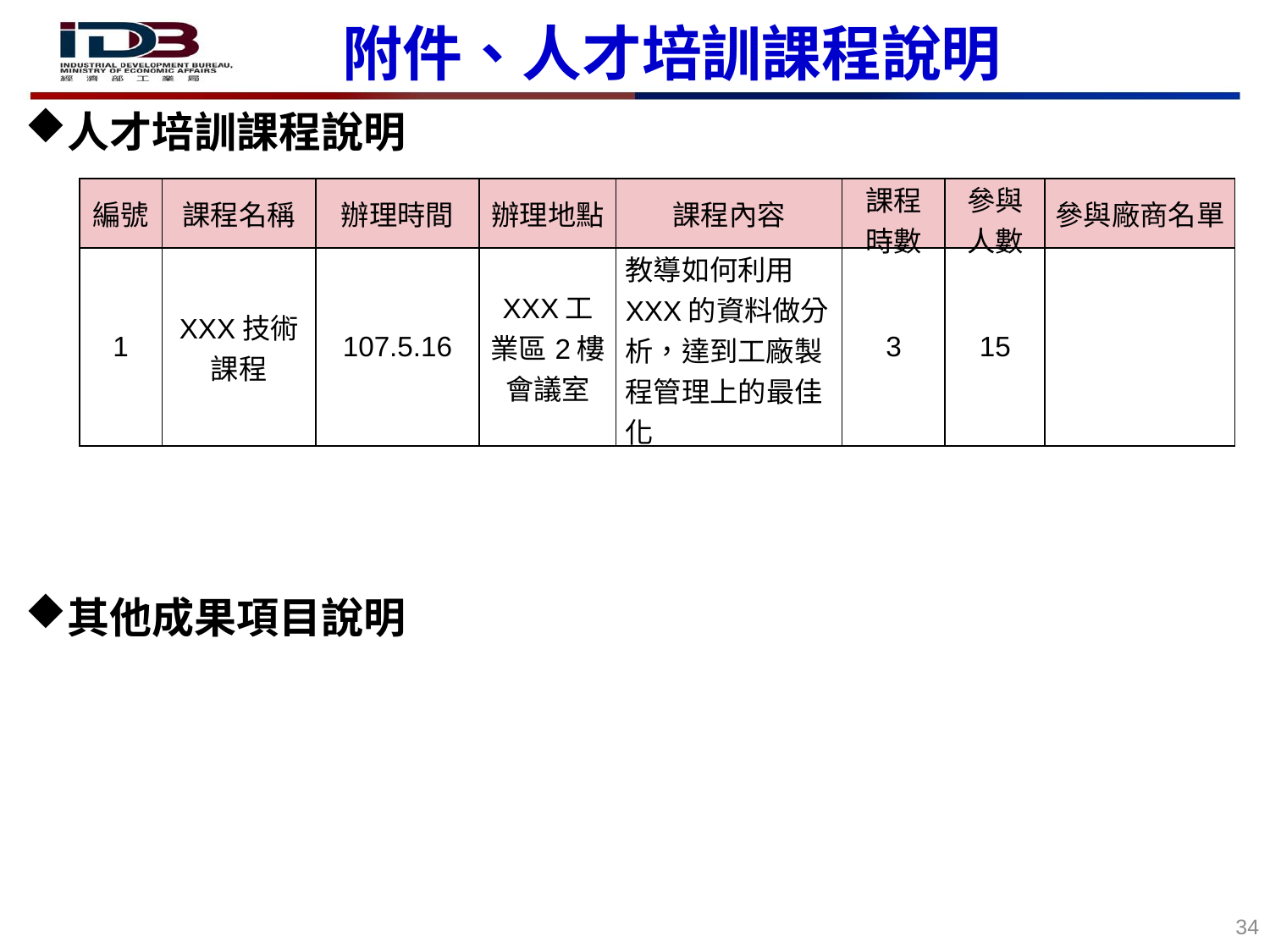

附件、人才培訓課程說明
人才培訓課程說明
| 編號 | 課程名稱 | 辦理時間 | 辦理地點 | 課程內容 | 課程時數 | 參與人數 | 參與廠商名單 |
| --- | --- | --- | --- | --- | --- | --- | --- |
| 1 | XXX技術課程 | 107.5.16 | XXX工業區2樓會議室 | 教導如何利用XXX的資料做分析，達到工廠製程管理上的最佳化 | 3 | 15 |  |
其他成果項目說明
34